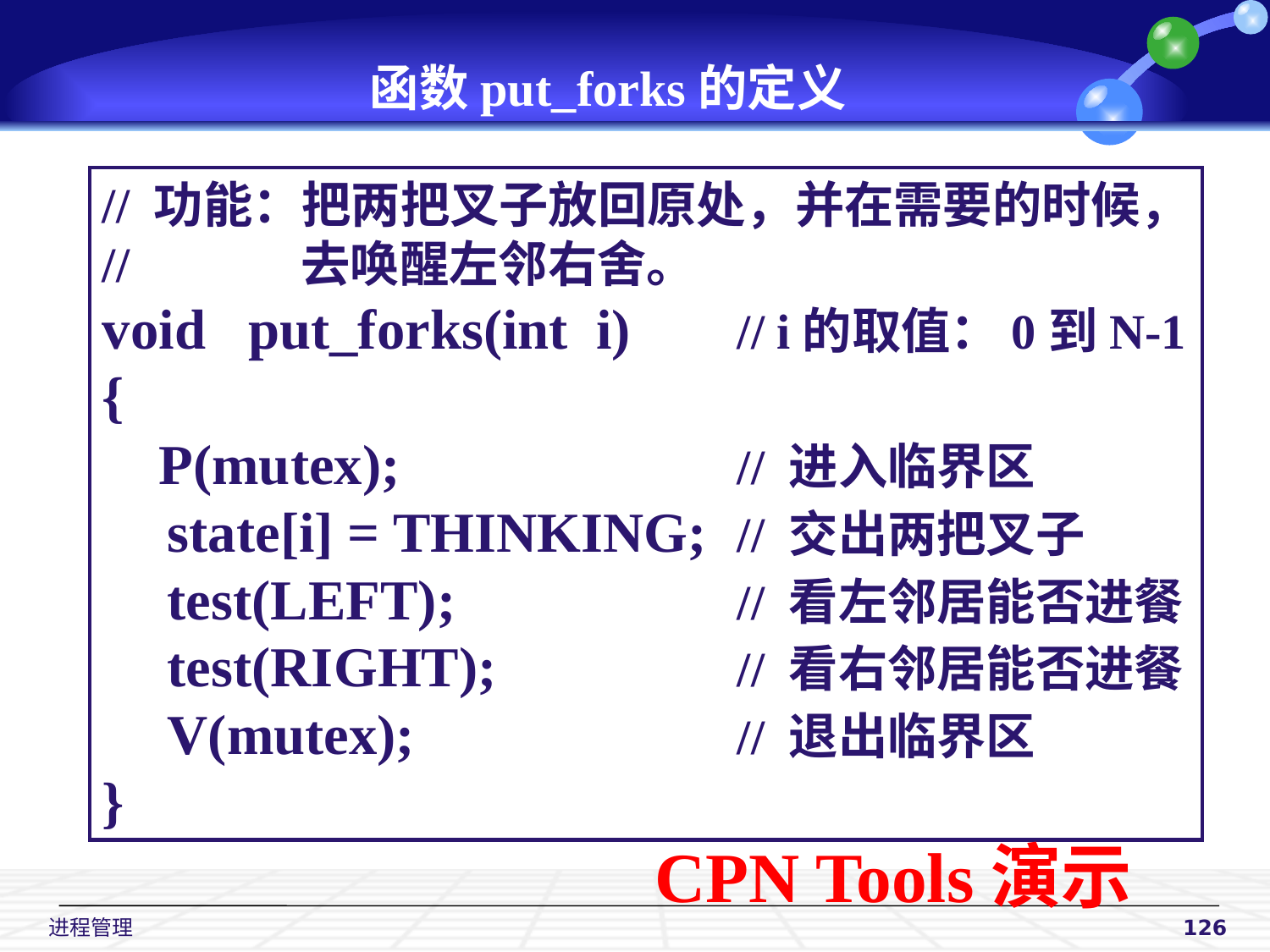

函数put_forks的定义
// 功能：把两把叉子放回原处，并在需要的时候，
//             去唤醒左邻右舍。
void   put_forks(int  i)  	// i的取值：0到N-1
{
    P(mutex);			// 进入临界区
    state[i] = THINKING;	// 交出两把叉子
    test(LEFT); 			// 看左邻居能否进餐
    test(RIGHT);		// 看右邻居能否进餐
    V(mutex);			// 退出临界区
}
CPN Tools演示…
   进程管理
126